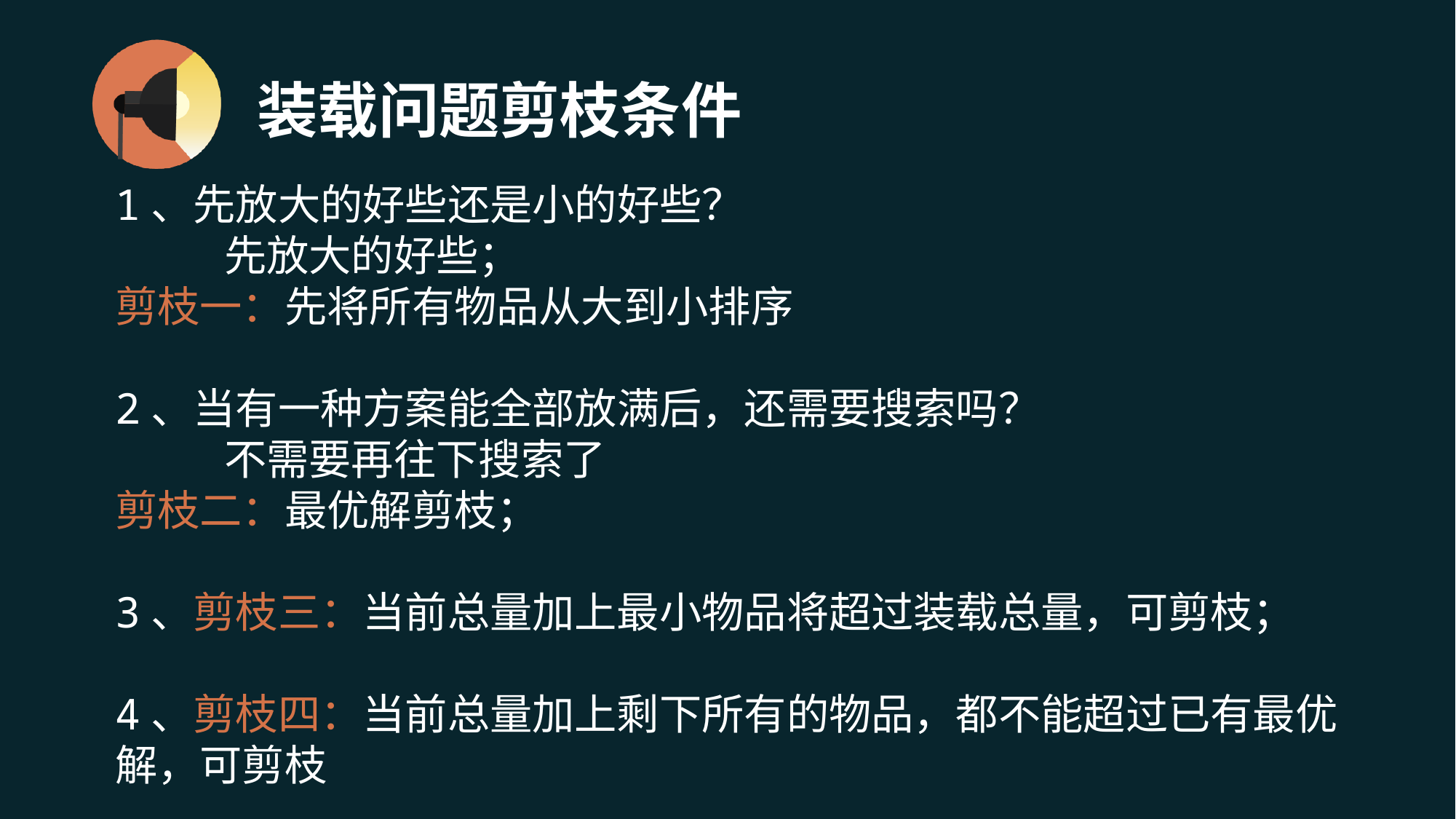

# 装载问题剪枝条件
1、先放大的好些还是小的好些？
	先放大的好些；
剪枝一：先将所有物品从大到小排序

2、当有一种方案能全部放满后，还需要搜索吗？
	不需要再往下搜索了
剪枝二：最优解剪枝；

3、剪枝三：当前总量加上最小物品将超过装载总量，可剪枝；

4、剪枝四：当前总量加上剩下所有的物品，都不能超过已有最优解，可剪枝